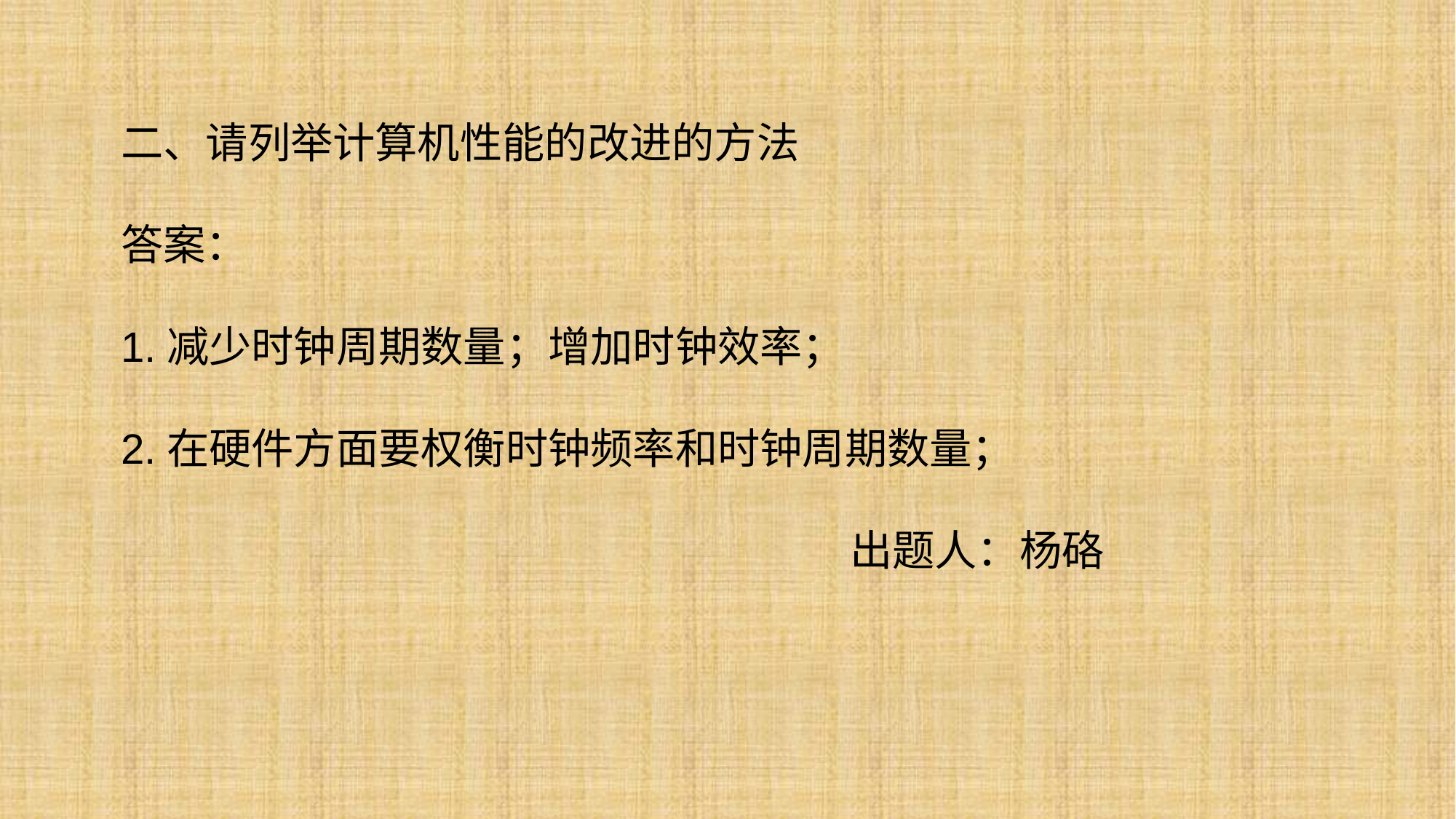

二、请列举计算机性能的改进的方法
答案：

1.减少时钟周期数量；增加时钟效率；
2.在硬件方面要权衡时钟频率和时钟周期数量；

                                                                            出题人：杨硌